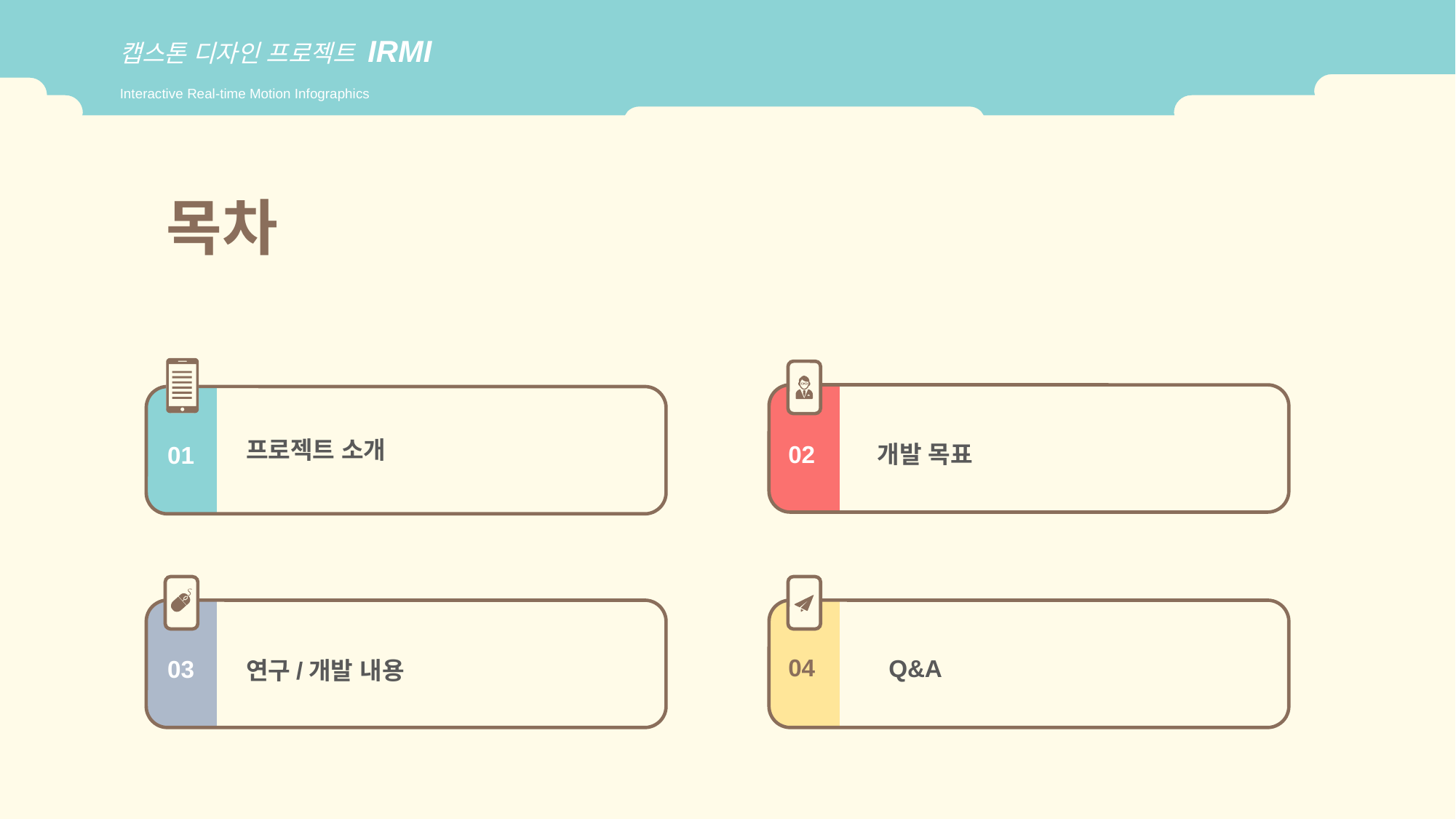

캡스톤 디자인 프로젝트 IRMI
Interactive Real-time Motion Infographics
목차

프로젝트 소개

개발 목표

02
01

Q&A

연구/개발 내용

04
03